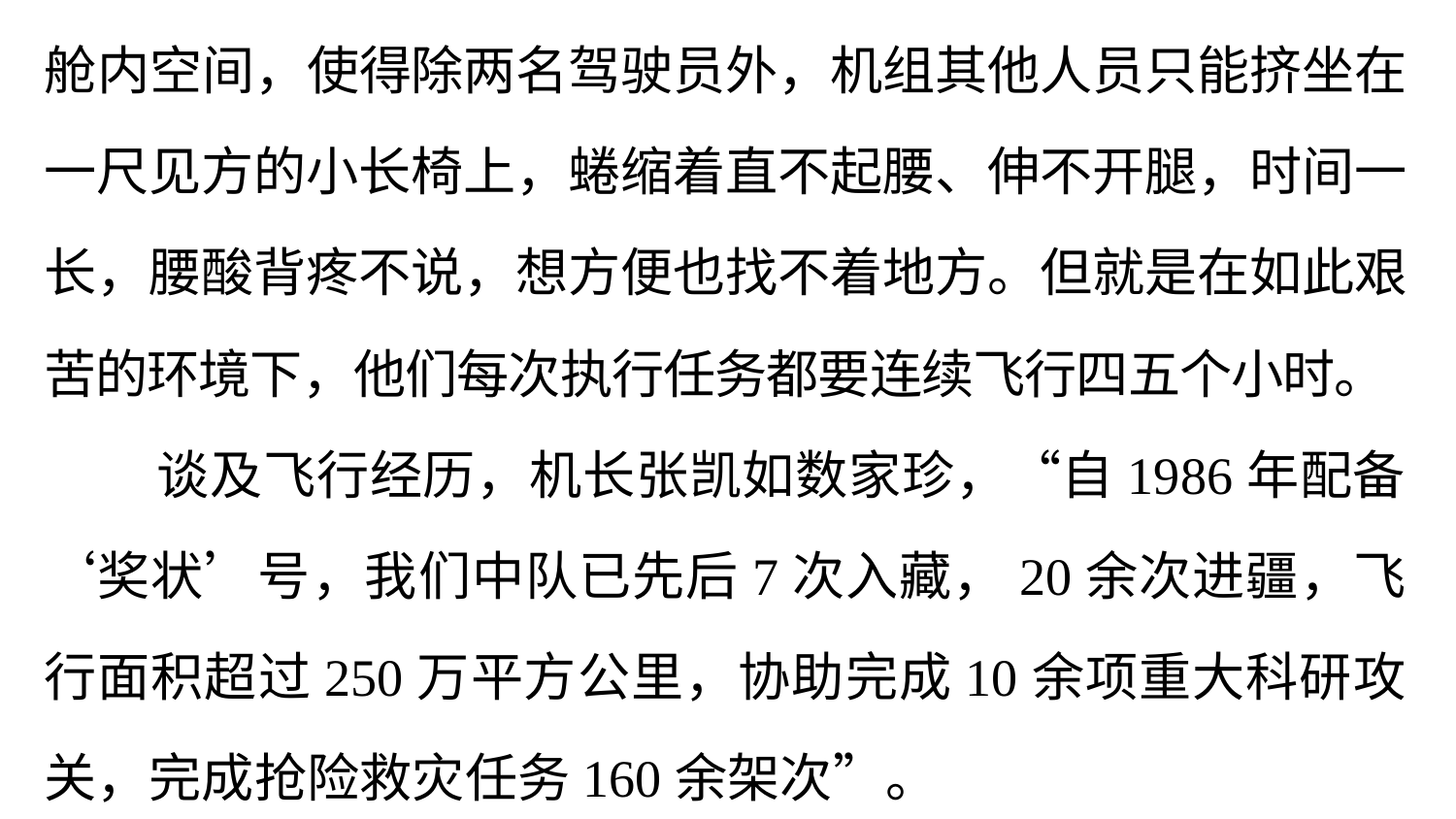

舱内空间，使得除两名驾驶员外，机组其他人员只能挤坐在一尺见方的小长椅上，蜷缩着直不起腰、伸不开腿，时间一长，腰酸背疼不说，想方便也找不着地方。但就是在如此艰苦的环境下，他们每次执行任务都要连续飞行四五个小时。
        谈及飞行经历，机长张凯如数家珍，“自1986年配备‘奖状’号，我们中队已先后7次入藏，20余次进疆，飞行面积超过250万平方公里，协助完成10余项重大科研攻关，完成抢险救灾任务160余架次”。